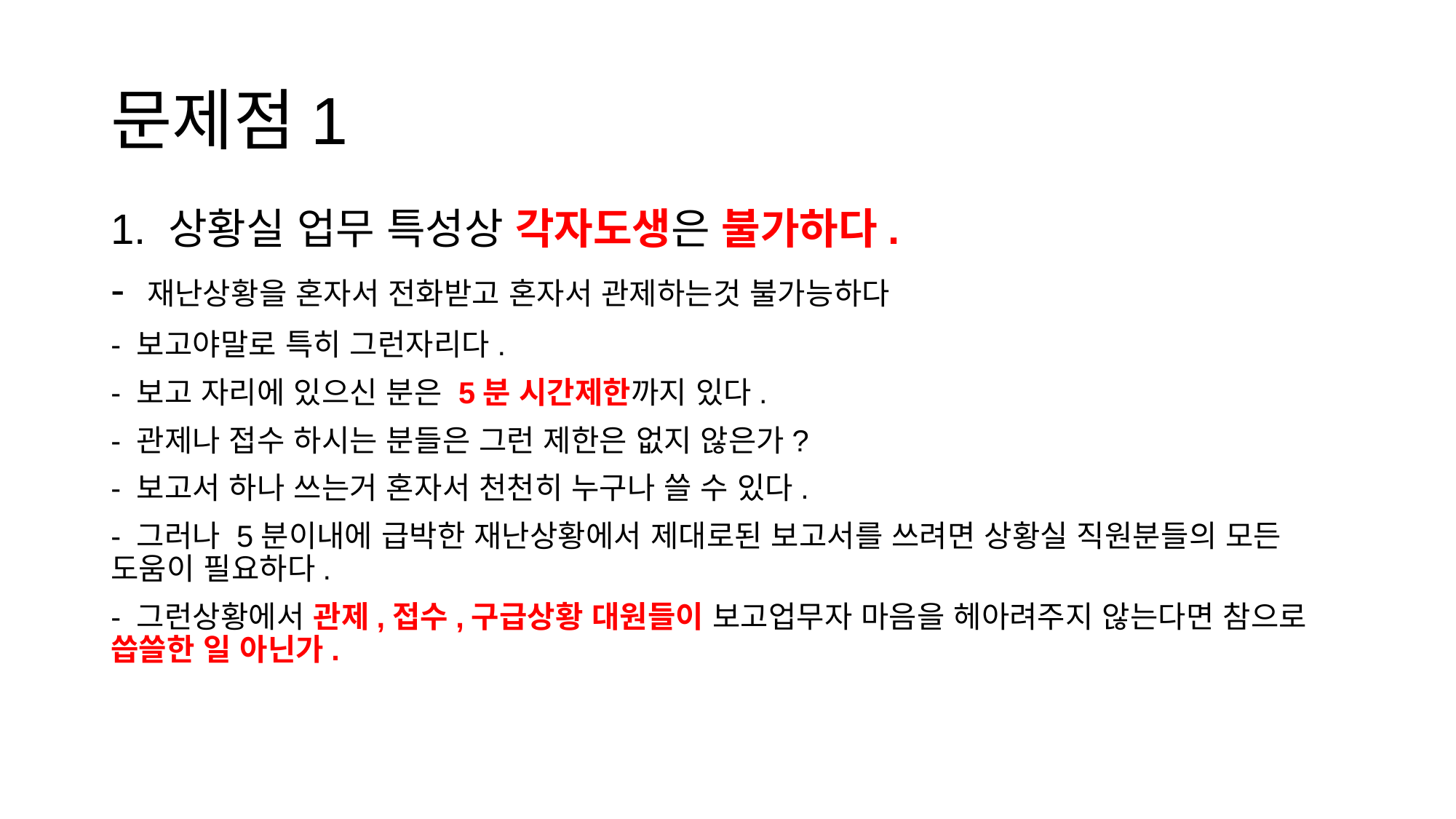

# 문제점1
1. 상황실 업무 특성상 각자도생은 불가하다.
- 재난상황을 혼자서 전화받고 혼자서 관제하는것 불가능하다
- 보고야말로 특히 그런자리다.
- 보고 자리에 있으신 분은 5분 시간제한까지 있다.
- 관제나 접수 하시는 분들은 그런 제한은 없지 않은가?
- 보고서 하나 쓰는거 혼자서 천천히 누구나 쓸 수 있다.
- 그러나 5분이내에 급박한 재난상황에서 제대로된 보고서를 쓰려면 상황실 직원분들의 모든 도움이 필요하다.
- 그런상황에서 관제,접수,구급상황 대원들이 보고업무자 마음을 헤아려주지 않는다면 참으로 씁쓸한 일 아닌가.